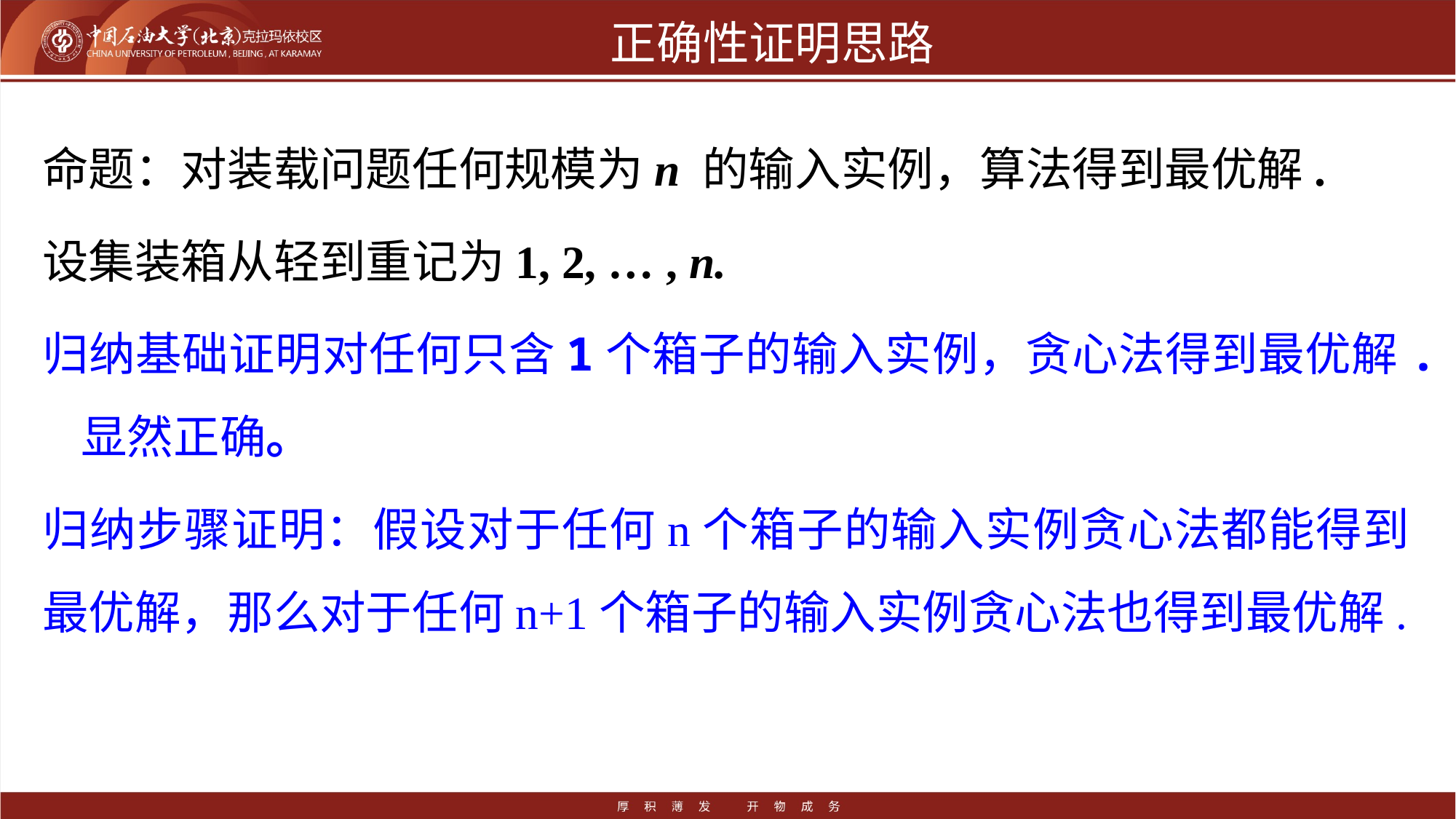

# 正确性证明思路
命题：对装载问题任何规模为n 的输入实例，算法得到最优解.
设集装箱从轻到重记为1, 2, … , n.
归纳基础证明对任何只含1个箱子的输入实例，贪心法得到最优解. 显然正确。
归纳步骤证明：假设对于任何n个箱子的输入实例贪心法都能得到最优解，那么对于任何n+1个箱子的输入实例贪心法也得到最优解.